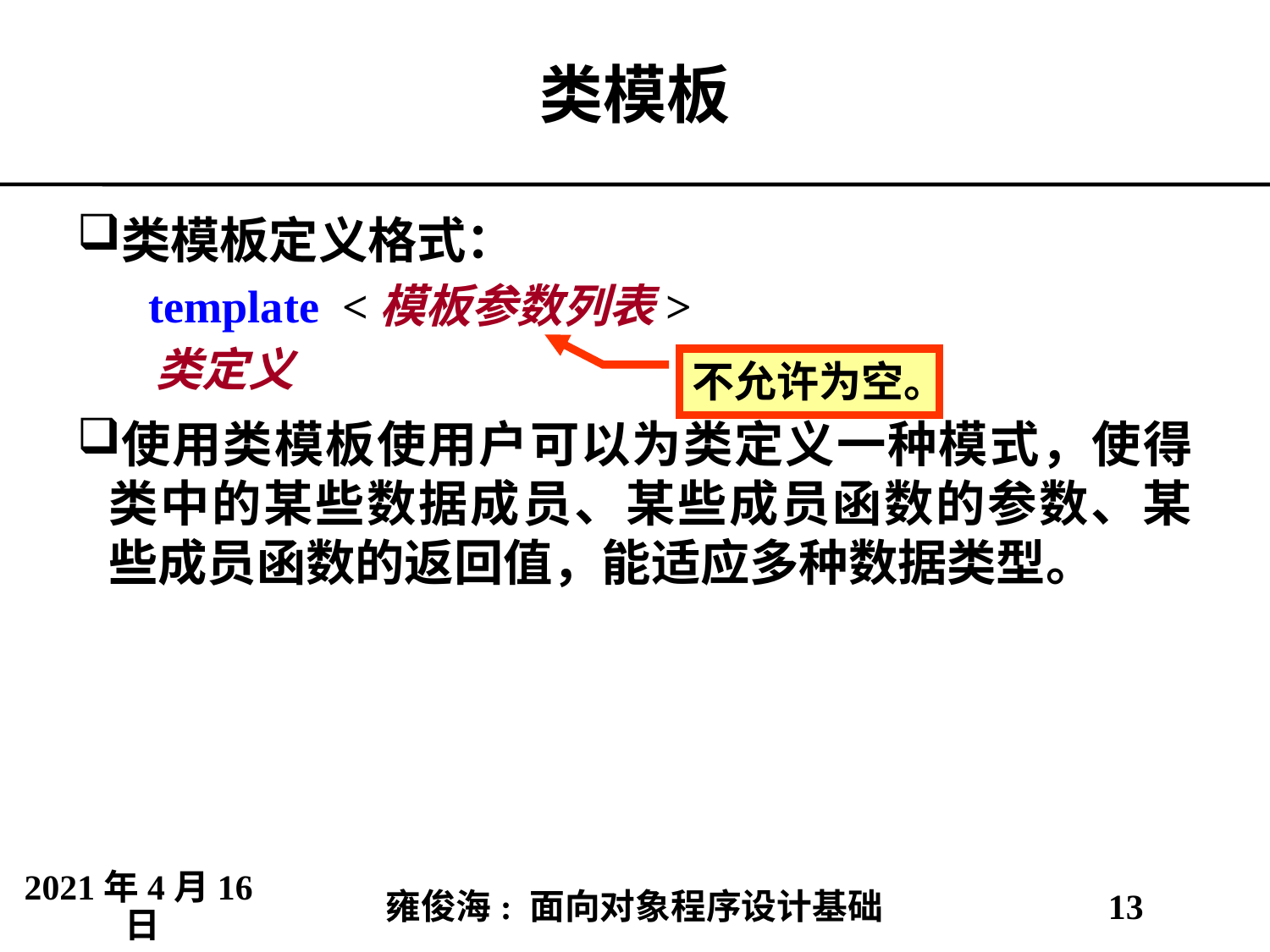

# 类模板

类模板定义格式：
   template  <模板参数列表>
   类定义
使用类模板使用户可以为类定义一种模式，使得类中的某些数据成员、某些成员函数的参数、某些成员函数的返回值，能适应多种数据类型。
不允许为空。
2021年4月16日
雍俊海: 面向对象程序设计基础
13